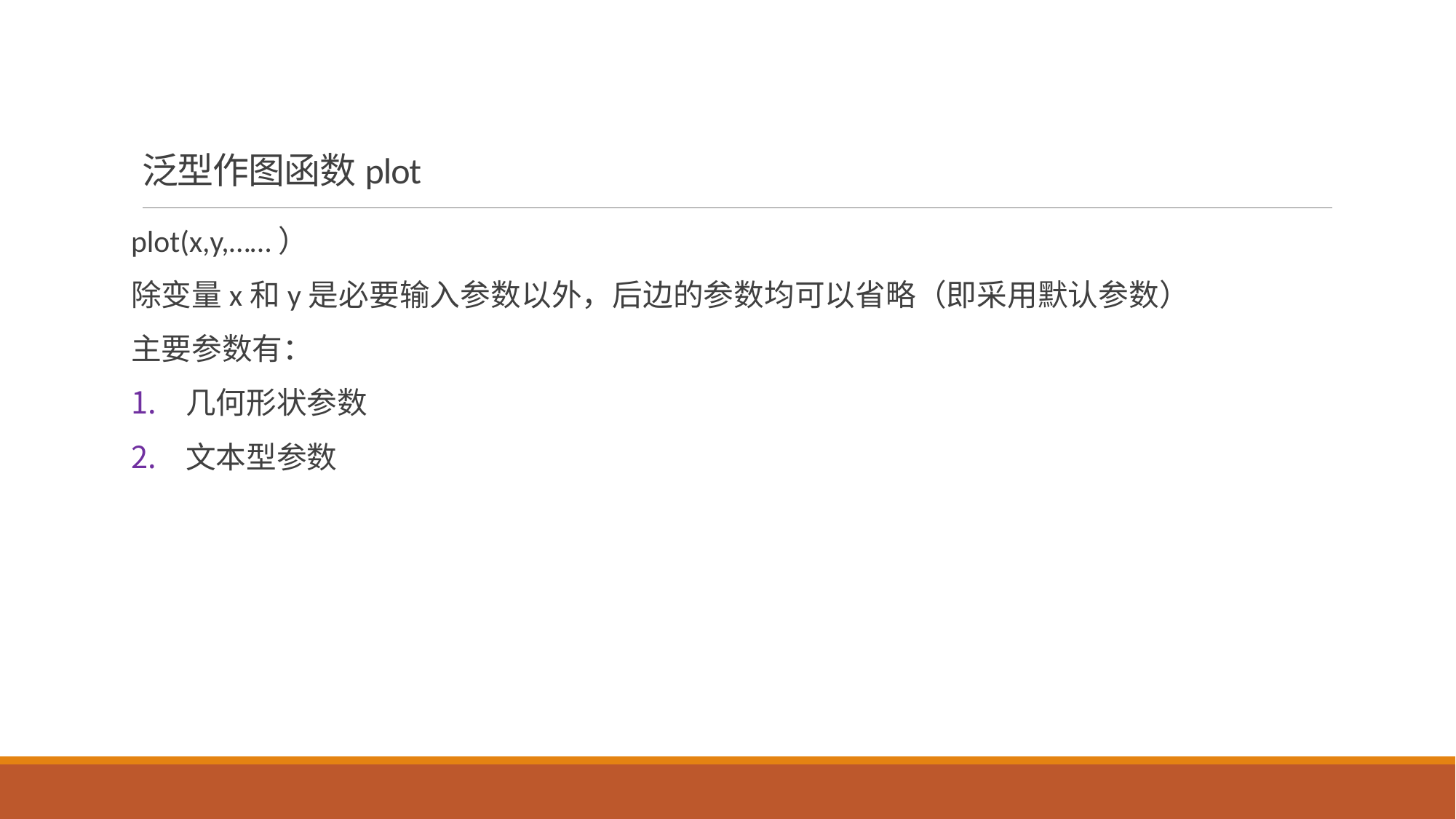

# 泛型作图函数plot
plot(x,y,……）
除变量x和y是必要输入参数以外，后边的参数均可以省略（即采用默认参数）
主要参数有：
几何形状参数
文本型参数